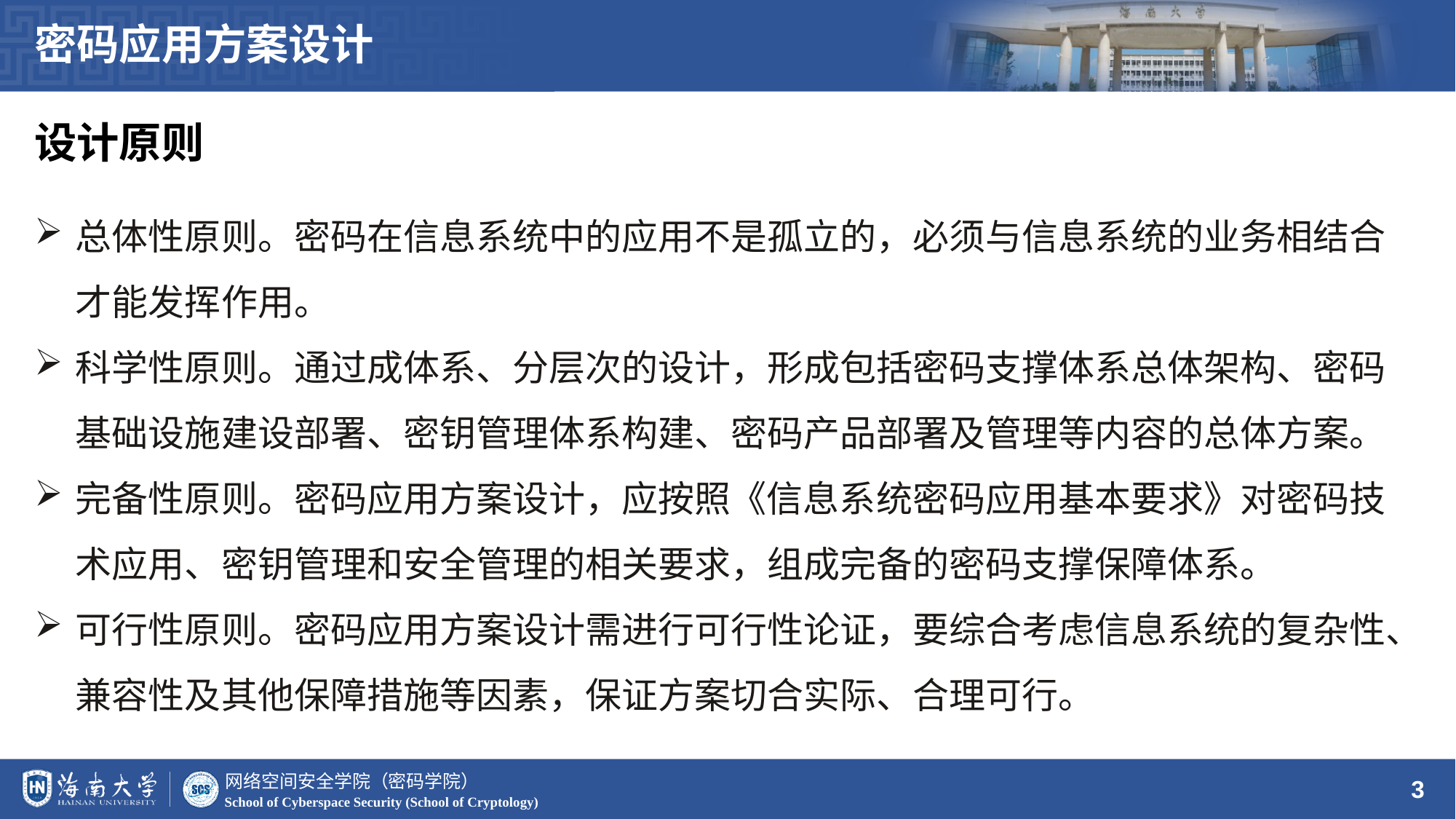

密码应用方案设计
设计原则
总体性原则。密码在信息系统中的应用不是孤立的，必须与信息系统的业务相结合才能发挥作用。
科学性原则。通过成体系、分层次的设计，形成包括密码支撑体系总体架构、密码基础设施建设部署、密钥管理体系构建、密码产品部署及管理等内容的总体方案。
完备性原则。密码应用方案设计，应按照《信息系统密码应用基本要求》对密码技术应用、密钥管理和安全管理的相关要求，组成完备的密码支撑保障体系。
可行性原则。密码应用方案设计需进行可行性论证，要综合考虑信息系统的复杂性、兼容性及其他保障措施等因素，保证方案切合实际、合理可行。
3